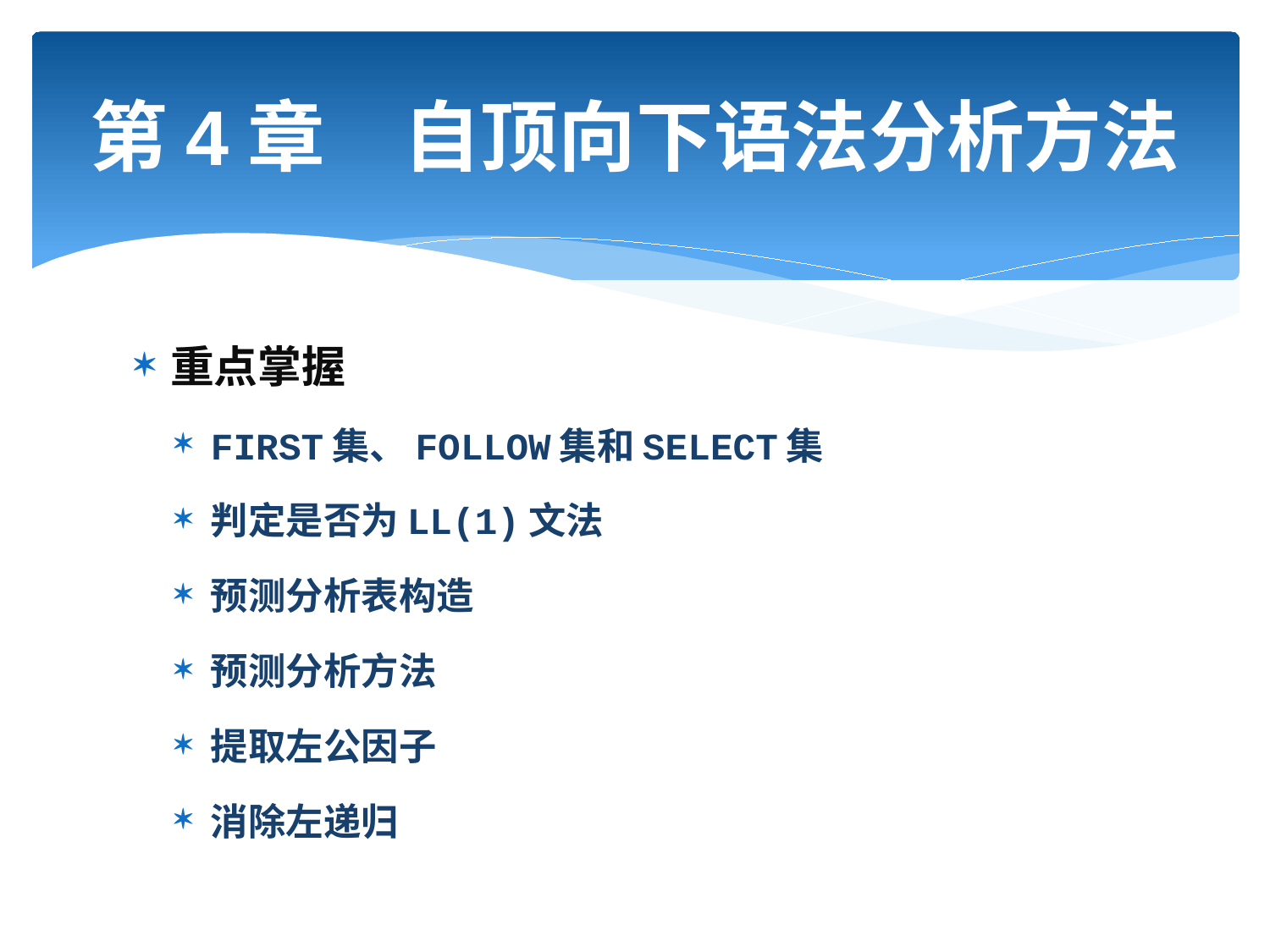

# 第4章　自顶向下语法分析方法
重点掌握
FIRST集、FOLLOW集和SELECT集
判定是否为LL(1)文法
预测分析表构造
预测分析方法
提取左公因子
消除左递归